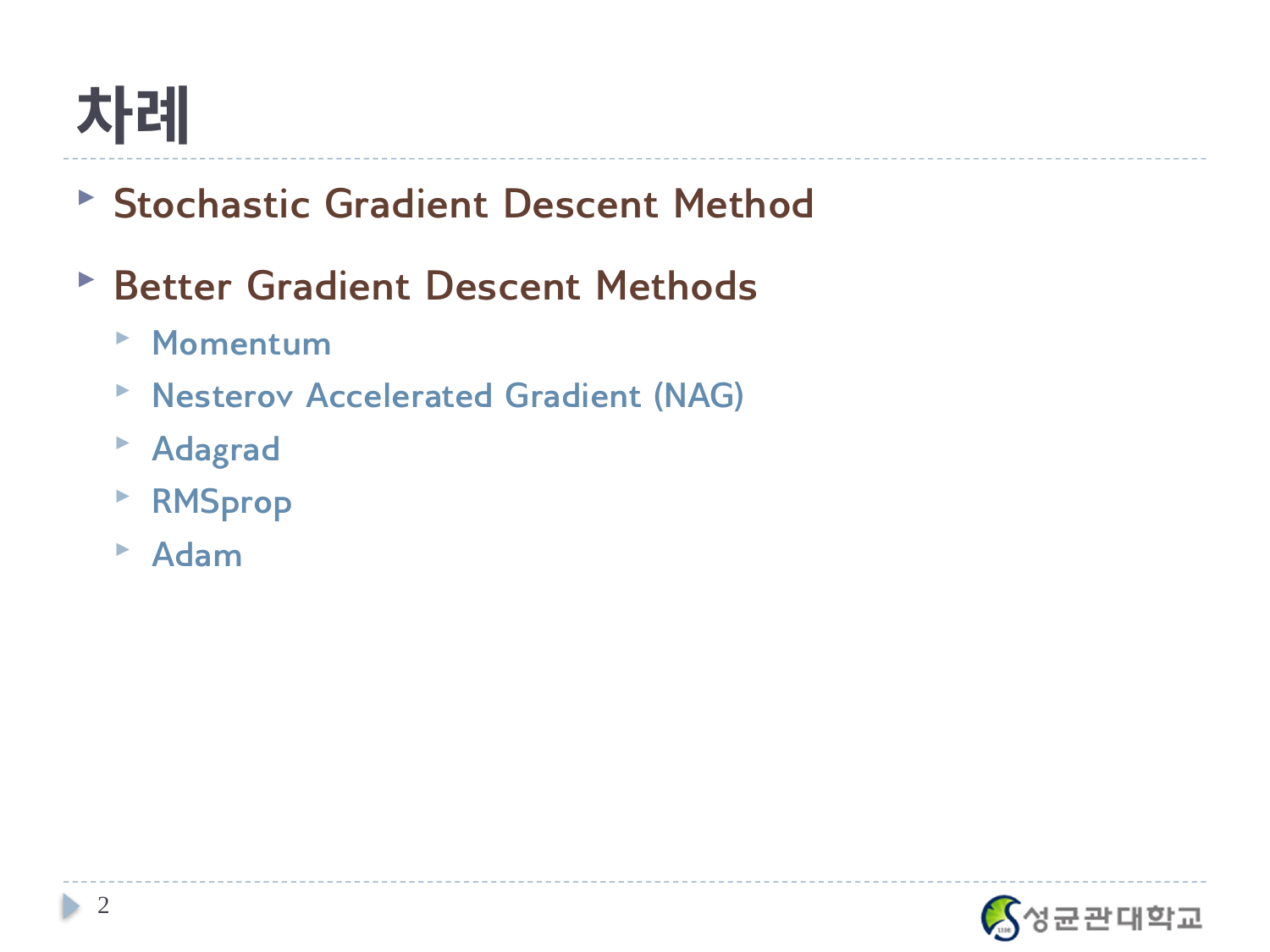

# 차례
Stochastic Gradient Descent Method
Better Gradient Descent Methods
Momentum
Nesterov Accelerated Gradient (NAG)
Adagrad
RMSprop
Adam

2